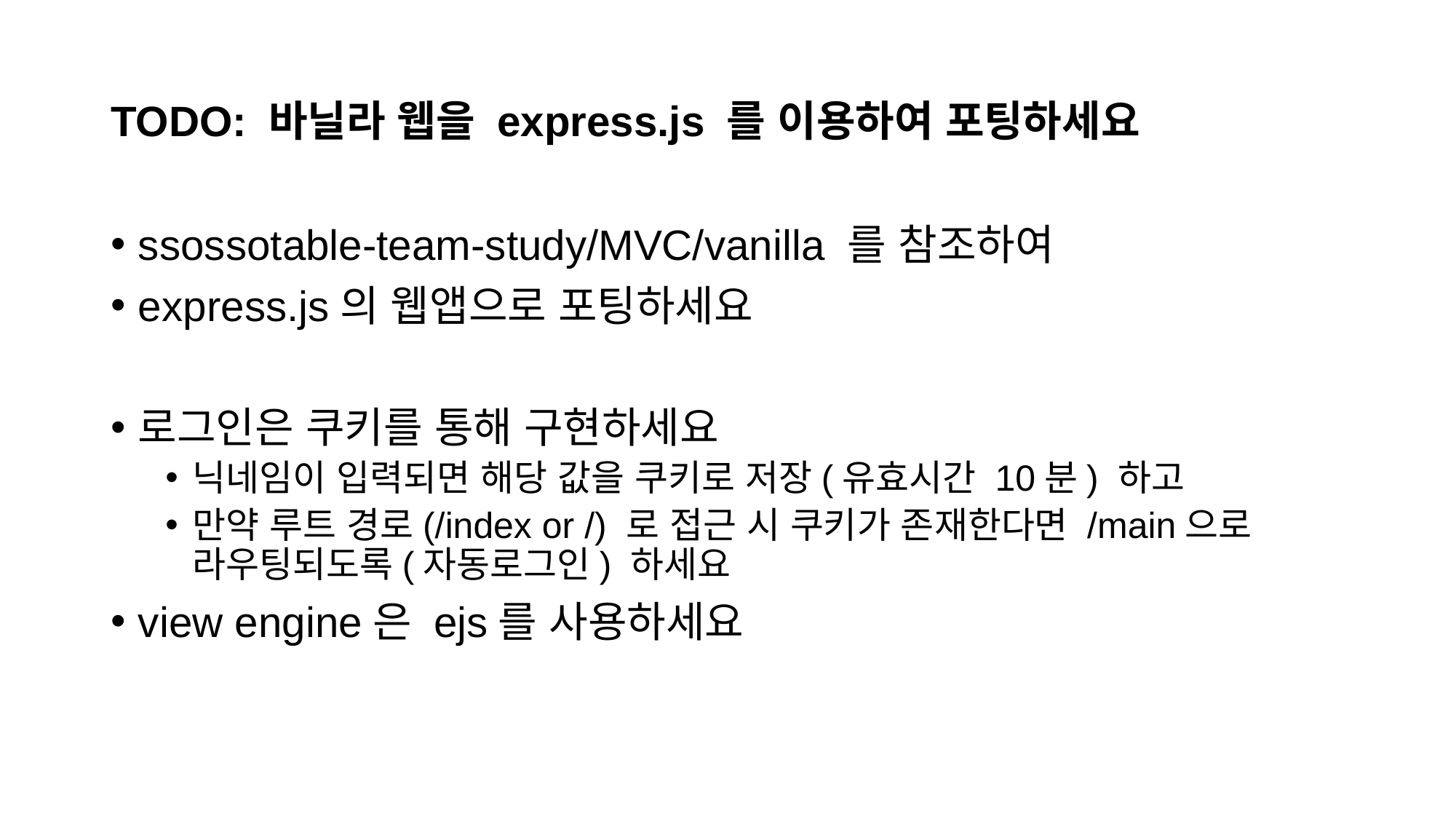

# TODO: 바닐라 웹을 express.js 를 이용하여 포팅하세요
ssossotable-team-study/MVC/vanilla 를 참조하여
express.js의 웹앱으로 포팅하세요

로그인은 쿠키를 통해 구현하세요
닉네임이 입력되면 해당 값을 쿠키로 저장(유효시간 10분) 하고
만약 루트 경로(/index or /) 로 접근 시 쿠키가 존재한다면 /main으로 라우팅되도록(자동로그인) 하세요
view engine은 ejs를 사용하세요